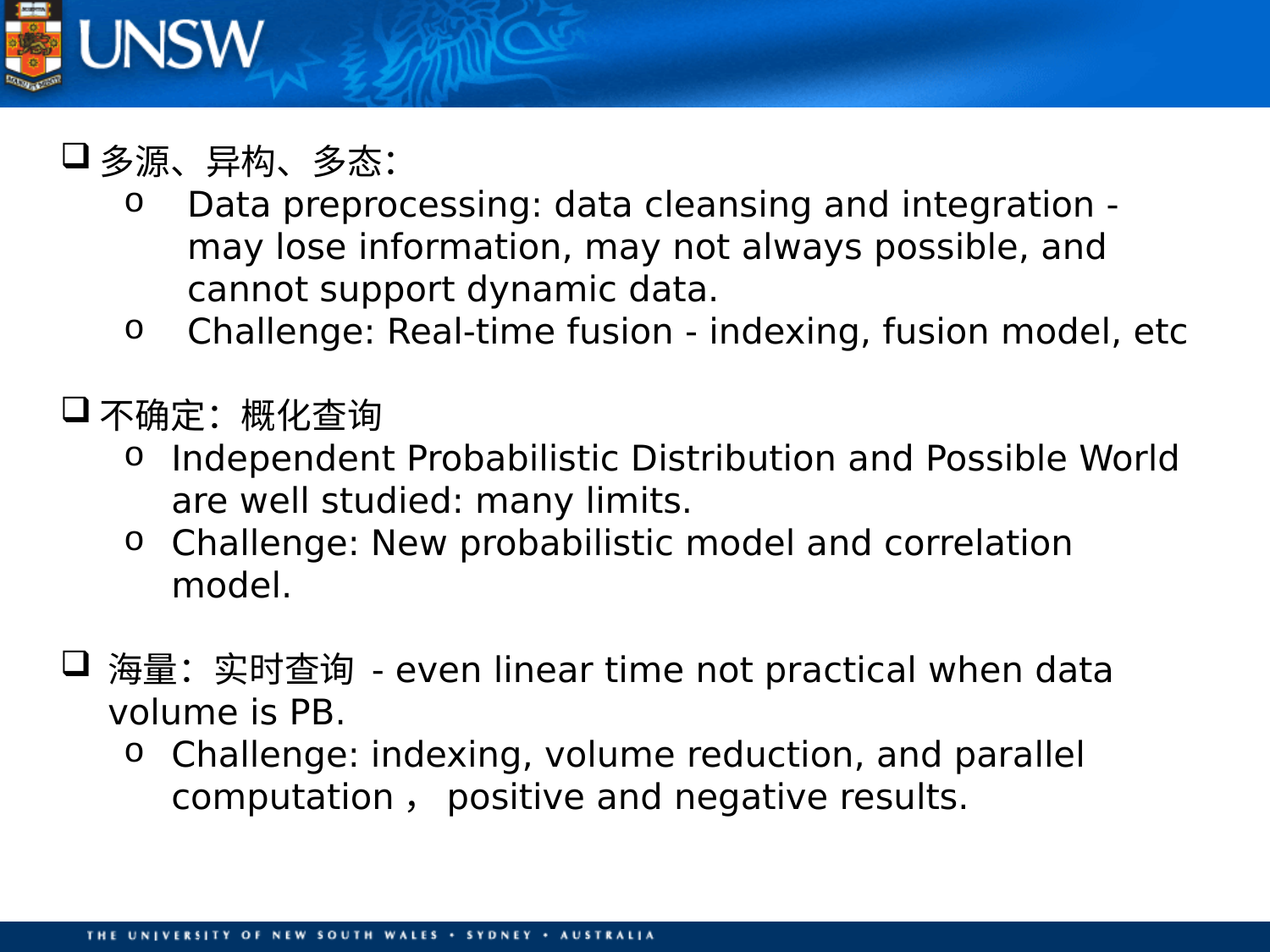

#
多源、异构、多态：
Data preprocessing: data cleansing and integration - may lose information, may not always possible, and cannot support dynamic data.
Challenge: Real-time fusion - indexing, fusion model, etc

不确定：概化查询
Independent Probabilistic Distribution and Possible World are well studied: many limits.
Challenge: New probabilistic model and correlation model.

海量：实时查询 - even linear time not practical when data volume is PB.
Challenge: indexing, volume reduction, and parallel computation，positive and negative results.